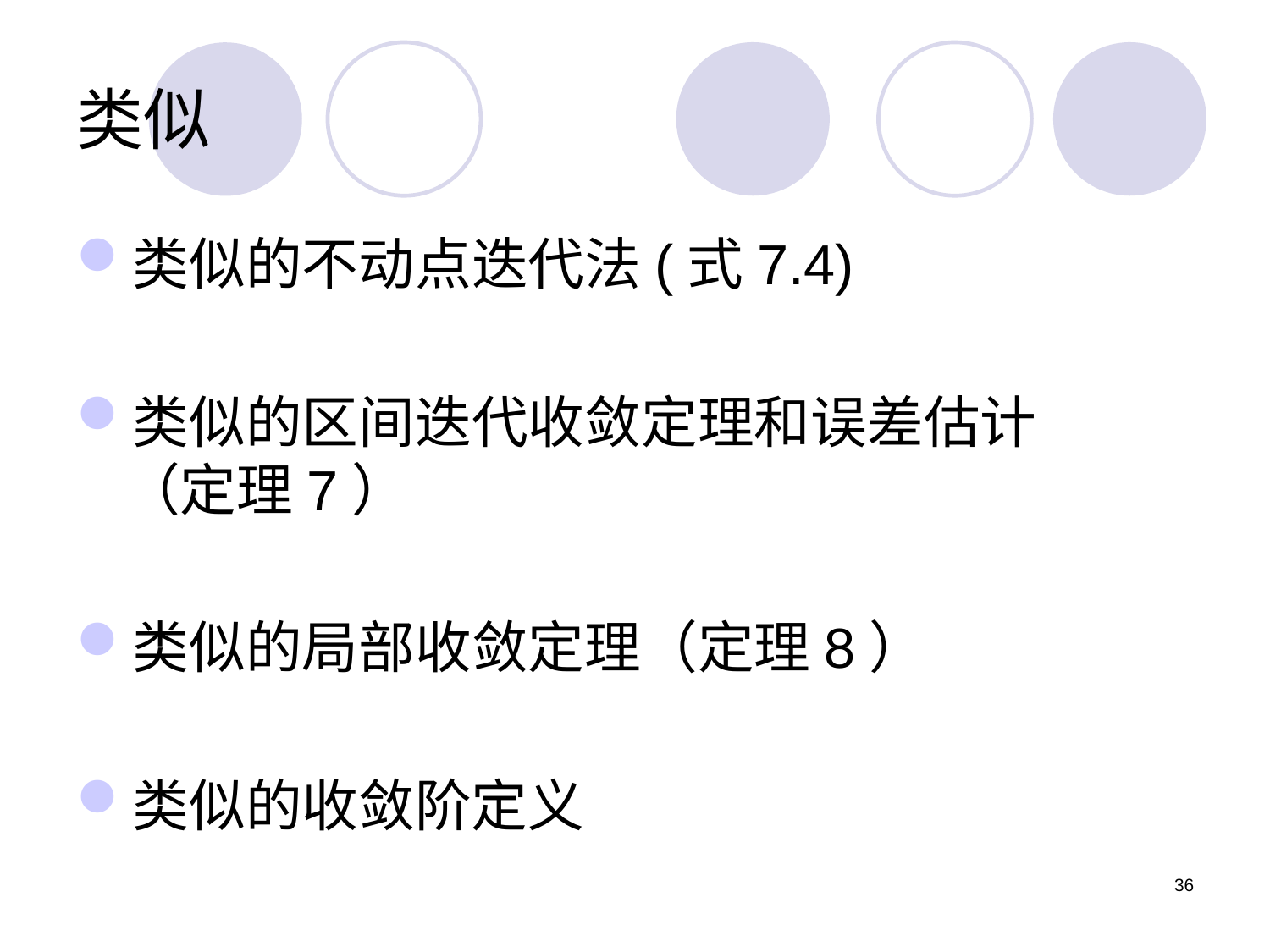

# 类似
类似的不动点迭代法(式7.4)

类似的区间迭代收敛定理和误差估计
（定理7）

类似的局部收敛定理（定理8）

类似的收敛阶定义
36